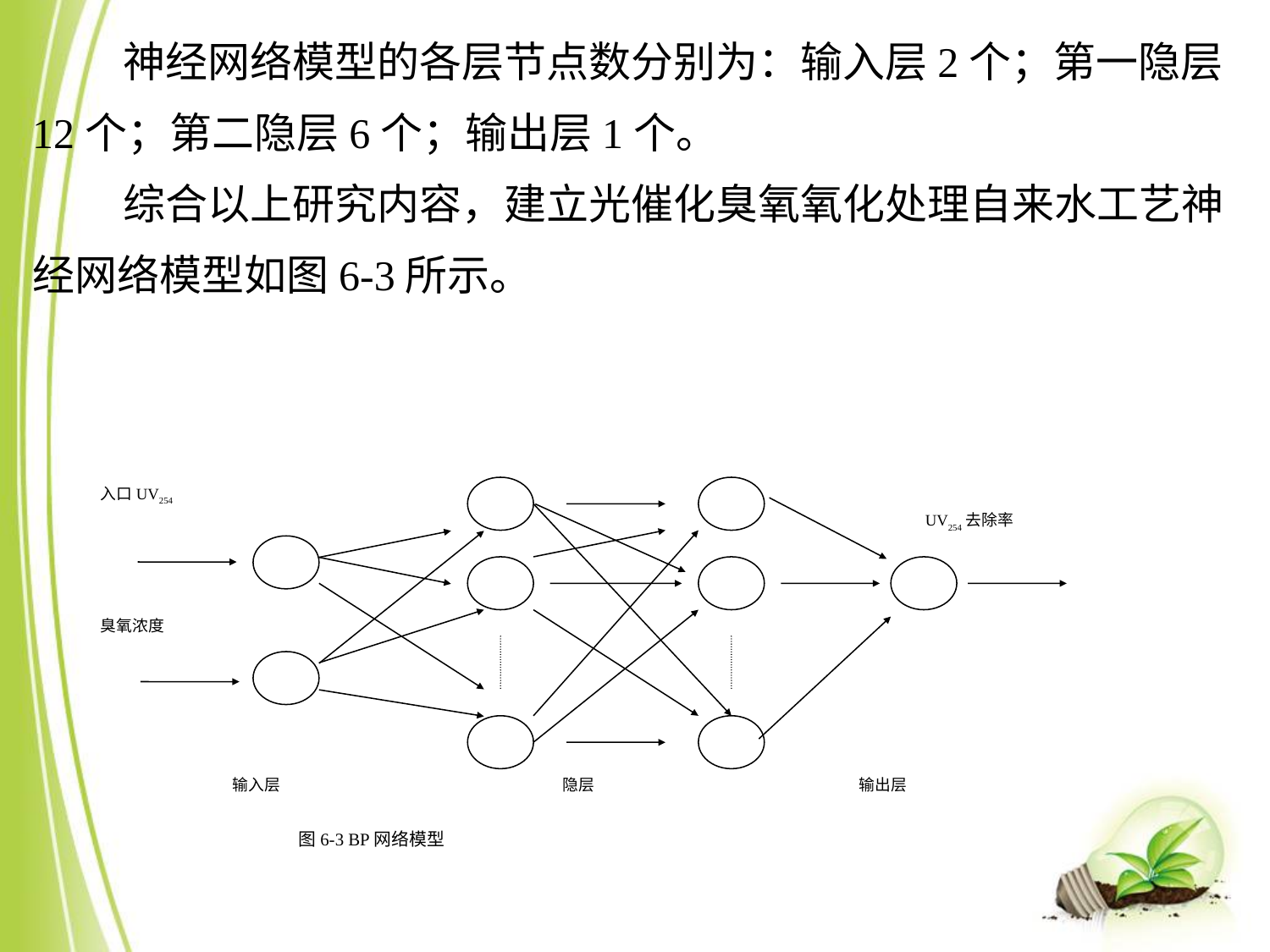

神经网络模型的各层节点数分别为：输入层2个；第一隐层12个；第二隐层6个；输出层1个。
    综合以上研究内容，建立光催化臭氧氧化处理自来水工艺神经网络模型如图6-3所示。

入口UV254

UV254去除率

臭氧浓度

输入层
隐层
输出层
图6-3 BP网络模型